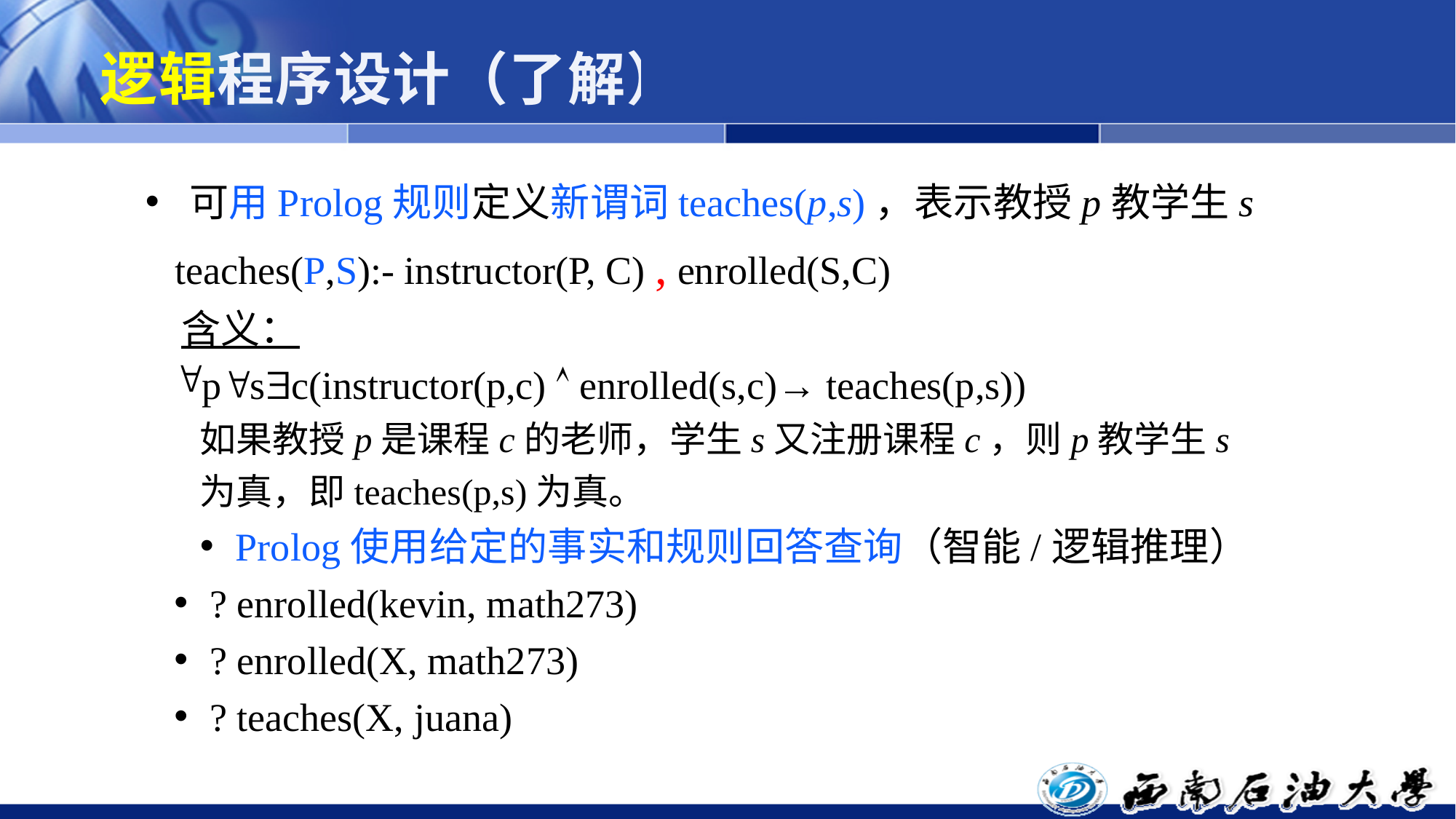

# 逻辑程序设计（了解）
 可用Prolog规则定义新谓词teaches(p,s)，表示教授p教学生s
   teaches(P,S):- instructor(P, C) , enrolled(S,C)
   含义：
p∀s∃c(instructor(p,c) ∧ enrolled(s,c)→ teaches(p,s))
如果教授p是课程c的老师，学生s又注册课程c，则p教学生s为真，即teaches(p,s)为真。
 Prolog使用给定的事实和规则回答查询（智能/逻辑推理）
 ? enrolled(kevin, math273)
 ? enrolled(X, math273)
 ? teaches(X, juana)